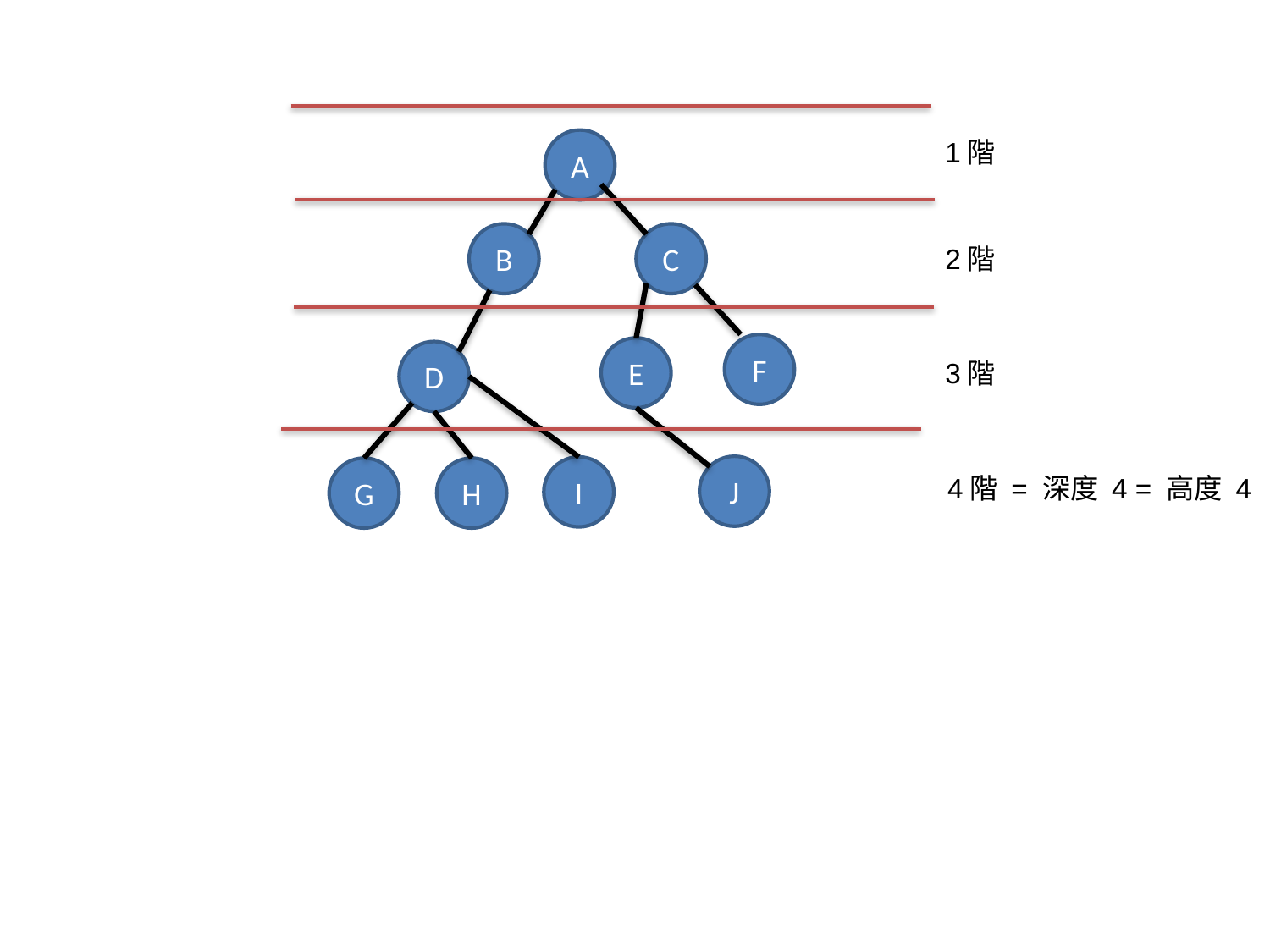

1階
A
B
C
2階
F
E
D
3階
J
I
G
H
4階 = 深度 4 = 高度 4